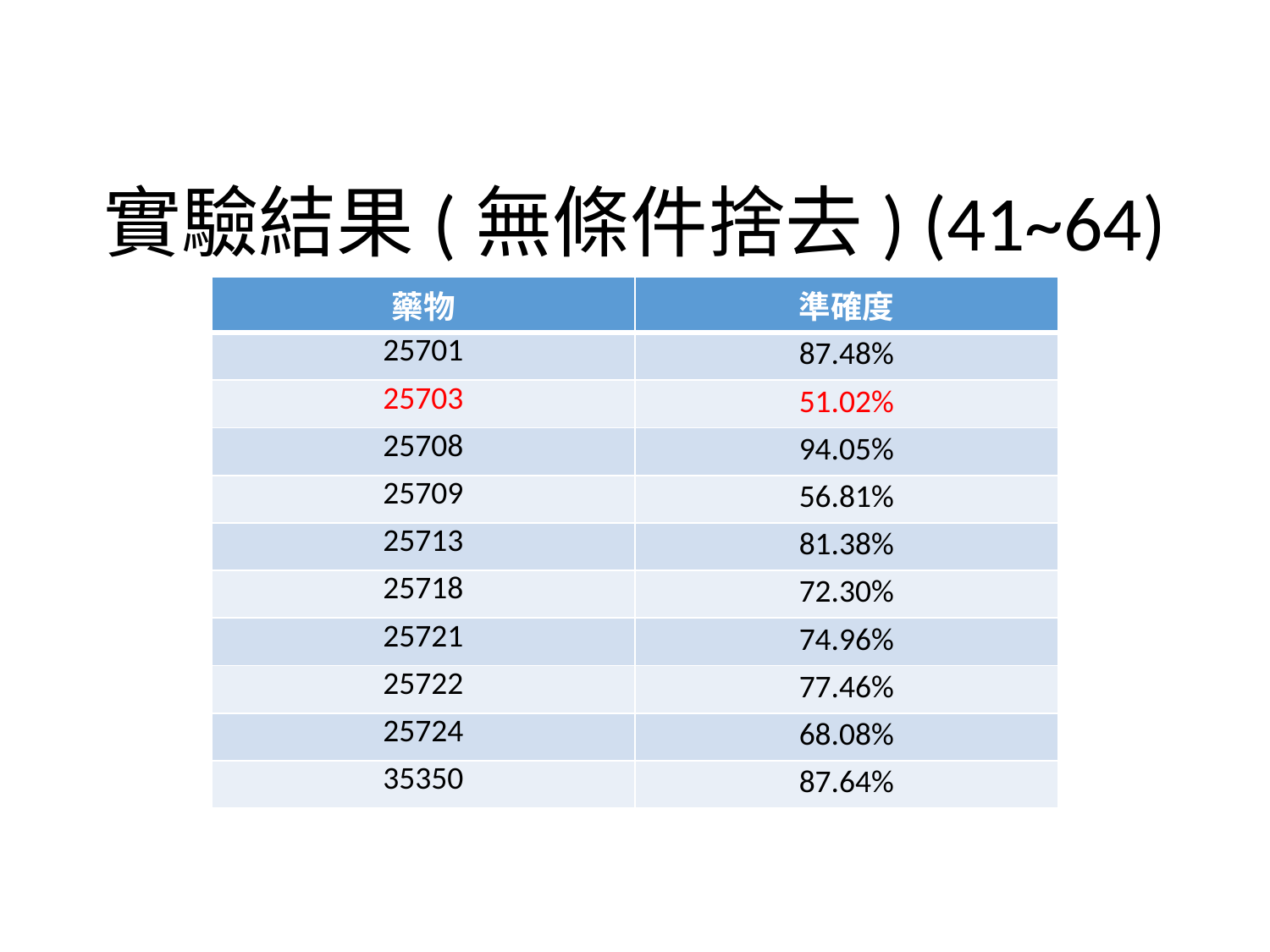

# 實驗結果(無條件捨去) (41~64)
| 藥物 | 準確度 |
| --- | --- |
| 25701 | 87.48% |
| 25703 | 51.02% |
| 25708 | 94.05% |
| 25709 | 56.81% |
| 25713 | 81.38% |
| 25718 | 72.30% |
| 25721 | 74.96% |
| 25722 | 77.46% |
| 25724 | 68.08% |
| 35350 | 87.64% |